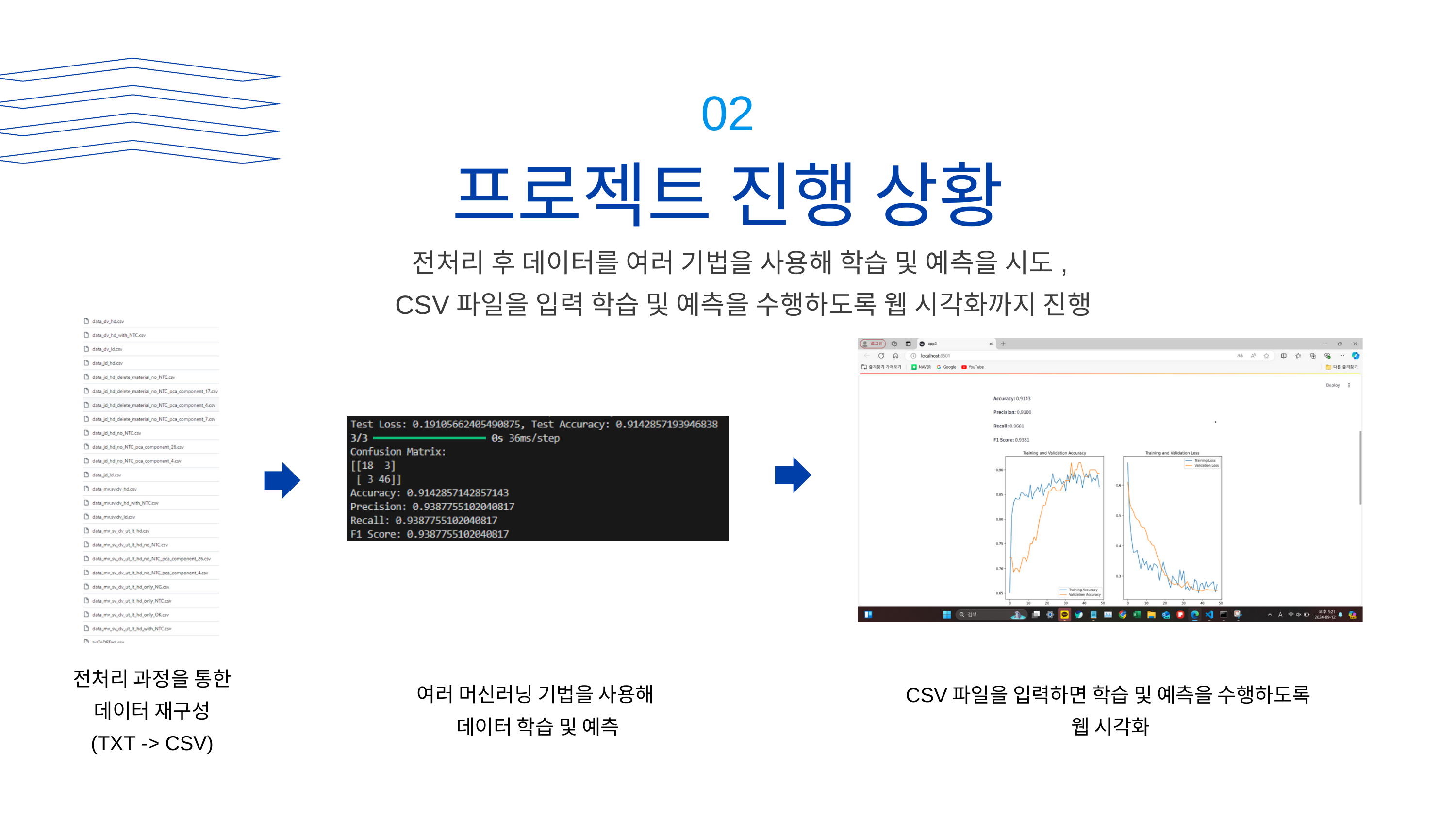

02
프로젝트 진행 상황
전처리 후 데이터를 여러 기법을 사용해 학습 및 예측을 시도,
CSV파일을 입력 학습 및 예측을 수행하도록 웹 시각화까지 진행

전처리 과정을 통한
데이터 재구성
(TXT -> CSV)
여러 머신러닝 기법을 사용해
데이터 학습 및 예측
CSV파일을 입력하면 학습 및 예측을 수행하도록
웹 시각화